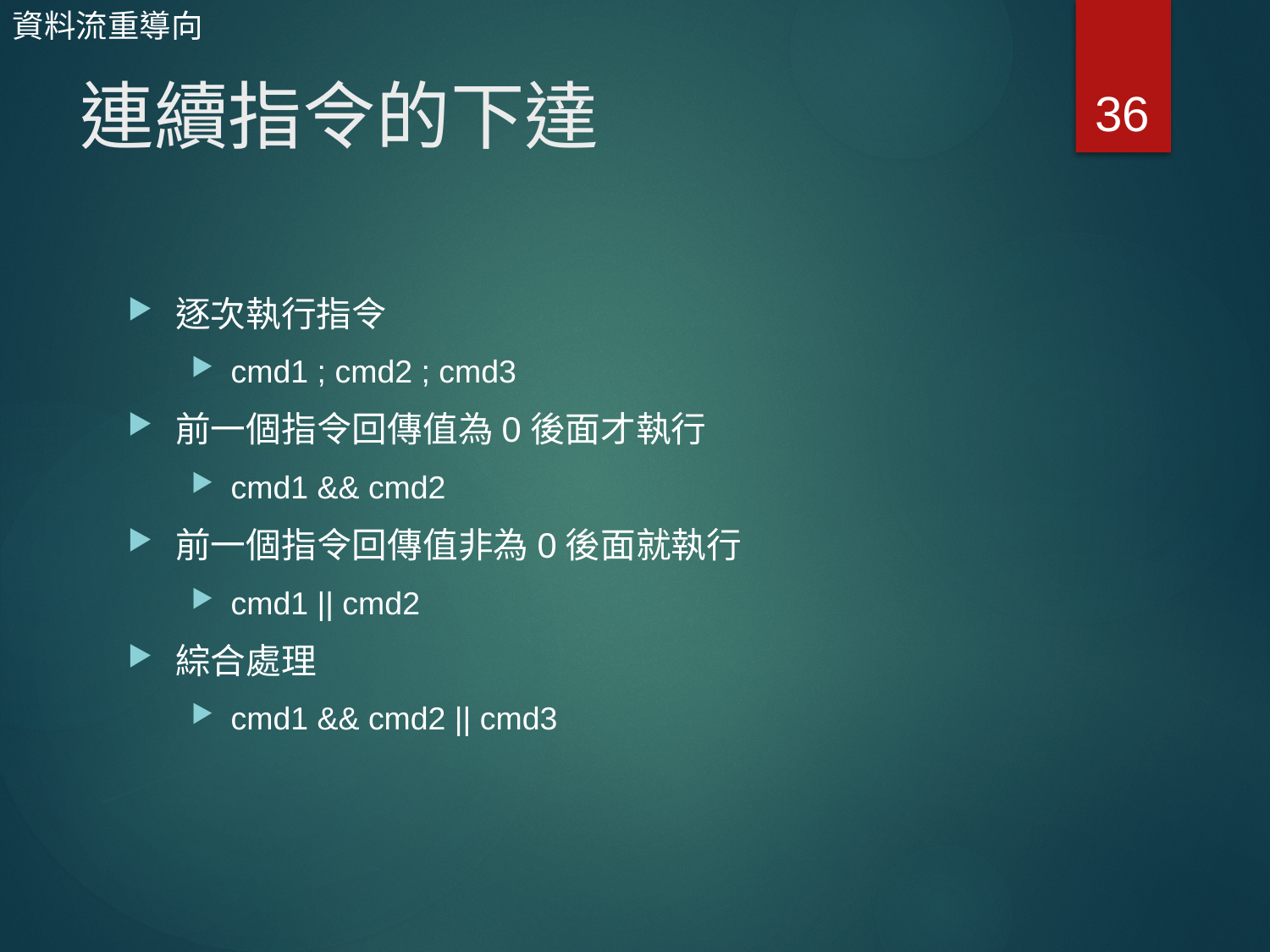

資料流重導向
36
# 連續指令的下達
逐次執行指令
cmd1 ; cmd2 ; cmd3
前一個指令回傳值為0後面才執行
cmd1 && cmd2
前一個指令回傳值非為0後面就執行
cmd1 || cmd2
綜合處理
cmd1 && cmd2 || cmd3